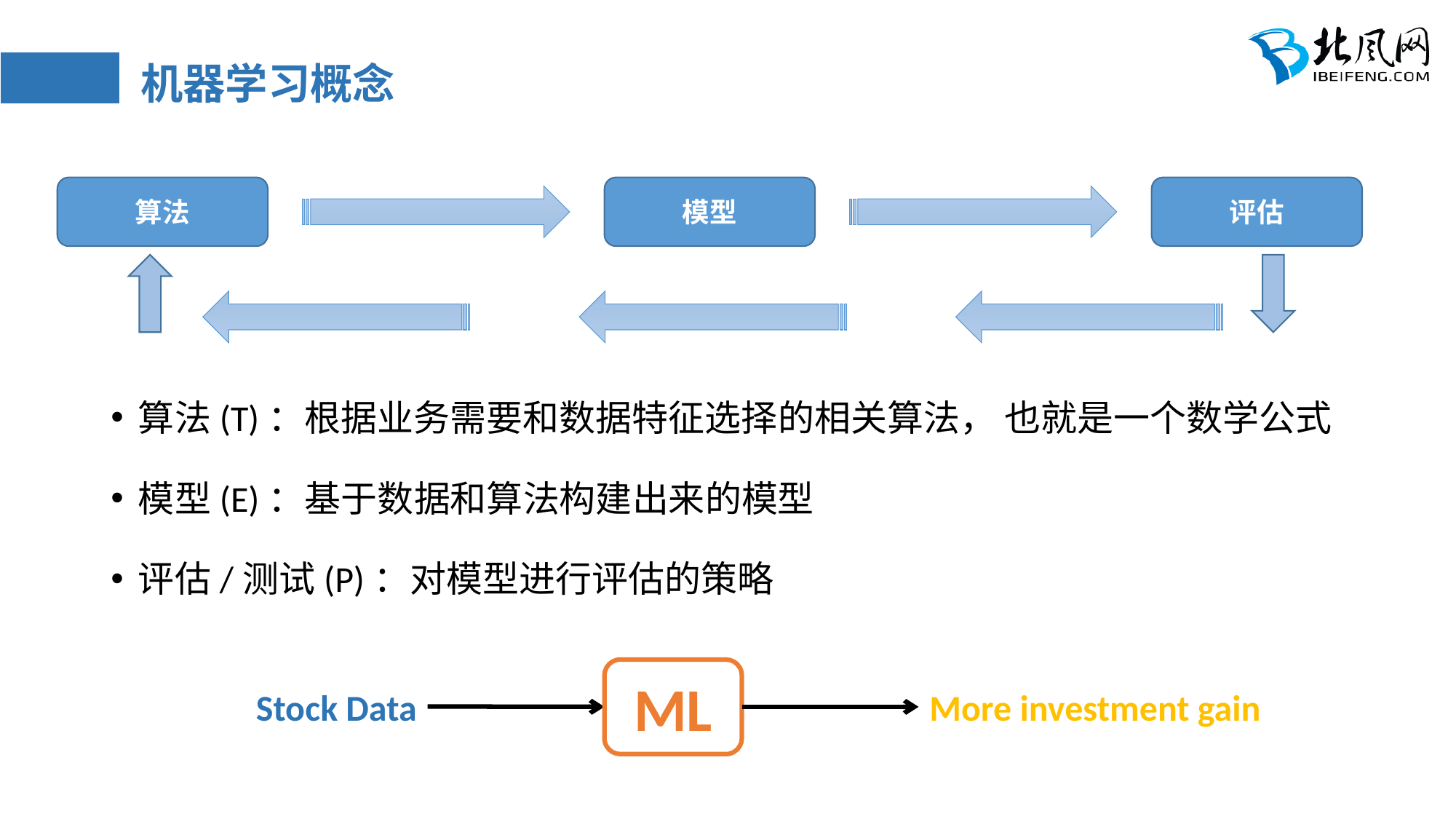

# 机器学习概念
算法
模型
评估

算法(T)：根据业务需要和数据特征选择的相关算法， 也就是一个数学公式
模型(E)：基于数据和算法构建出来的模型
评估/测试(P)：对模型进行评估的策略
ML
Stock Data
More investment gain